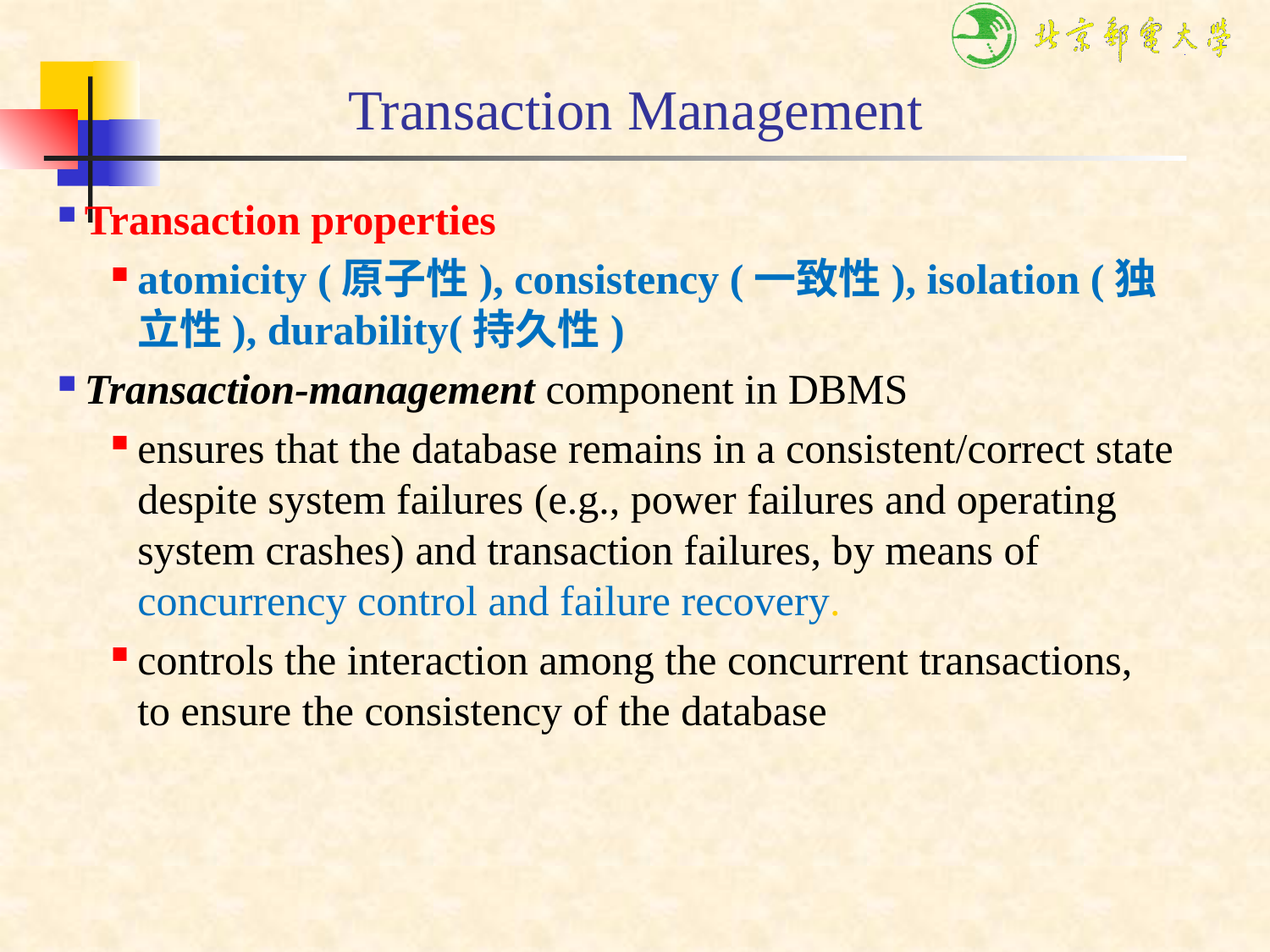

Transaction Management
Transaction properties
atomicity (原子性), consistency (一致性), isolation (独立性), durability(持久性)
Transaction-management component in DBMS
ensures that the database remains in a consistent/correct state despite system failures (e.g., power failures and operating system crashes) and transaction failures, by means of concurrency control and failure recovery.
controls the interaction among the concurrent transactions, to ensure the consistency of the database
80